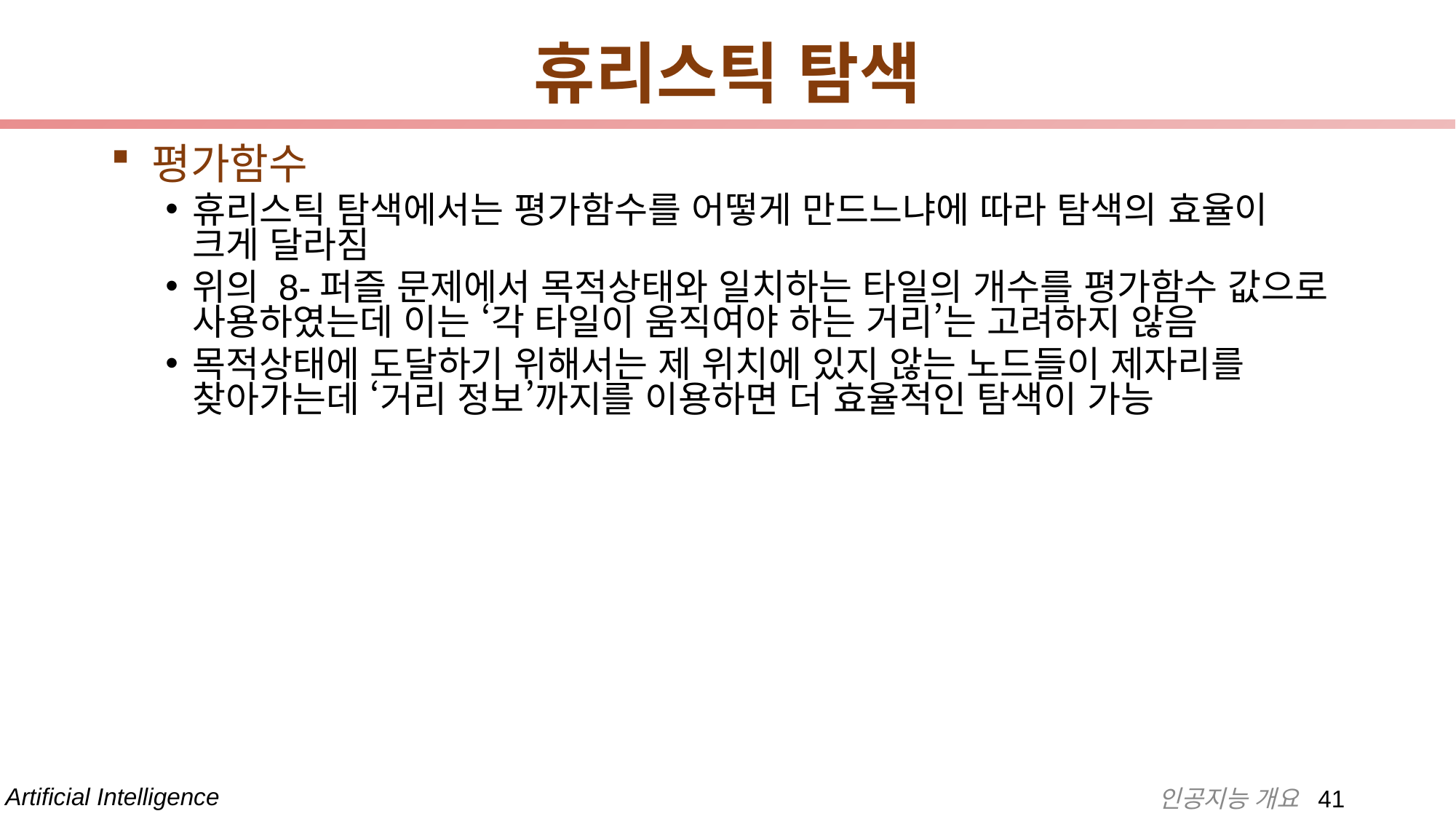

# 휴리스틱 탐색
평가함수
휴리스틱 탐색에서는 평가함수를 어떻게 만드느냐에 따라 탐색의 효율이 크게 달라짐
위의 8-퍼즐 문제에서 목적상태와 일치하는 타일의 개수를 평가함수 값으로 사용하였는데 이는 ‘각 타일이 움직여야 하는 거리’는 고려하지 않음
목적상태에 도달하기 위해서는 제 위치에 있지 않는 노드들이 제자리를 찾아가는데 ‘거리 정보’까지를 이용하면 더 효율적인 탐색이 가능